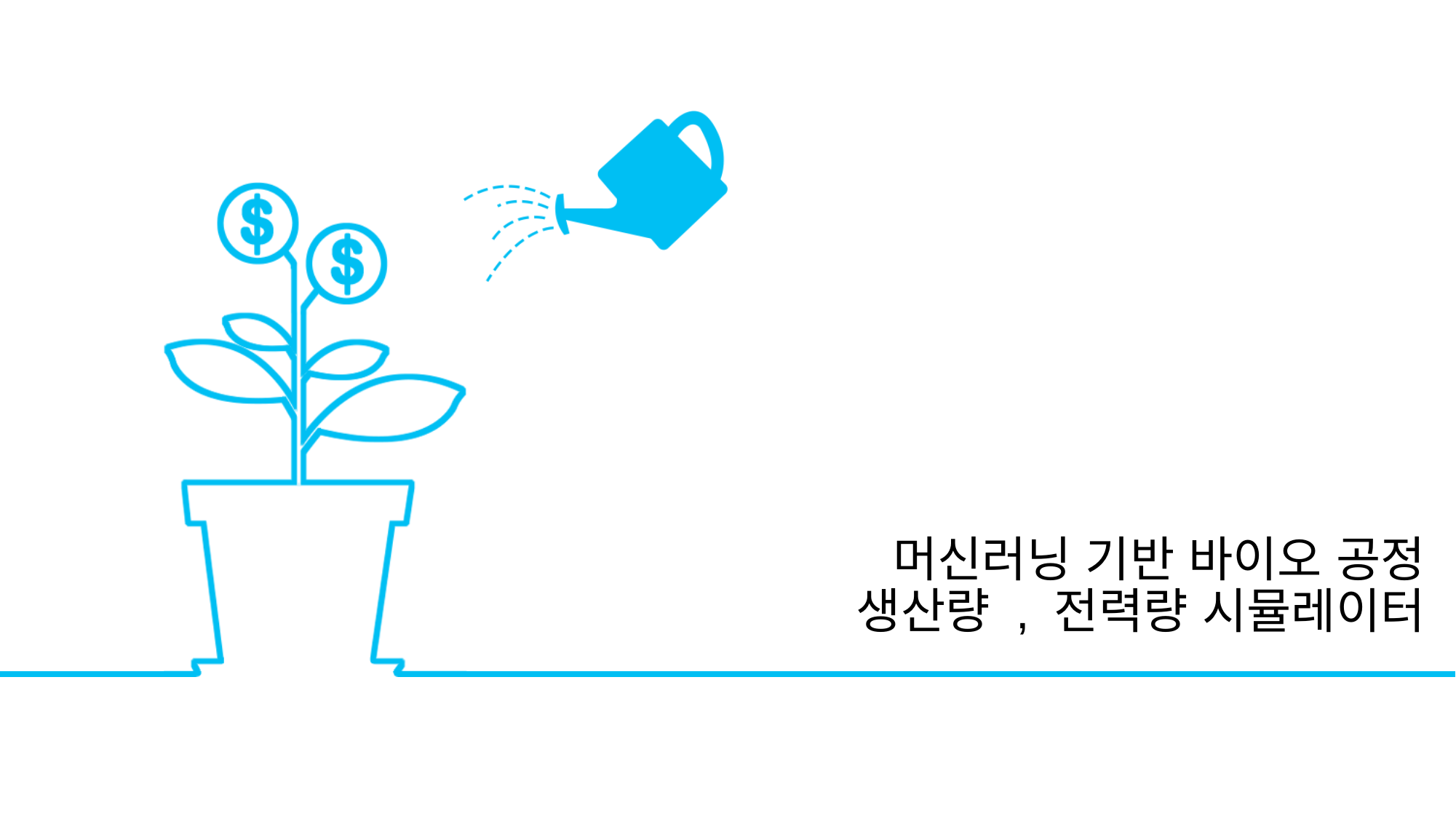

# 머신러닝 기반 바이오 공정 생산량 , 전력량 시뮬레이터